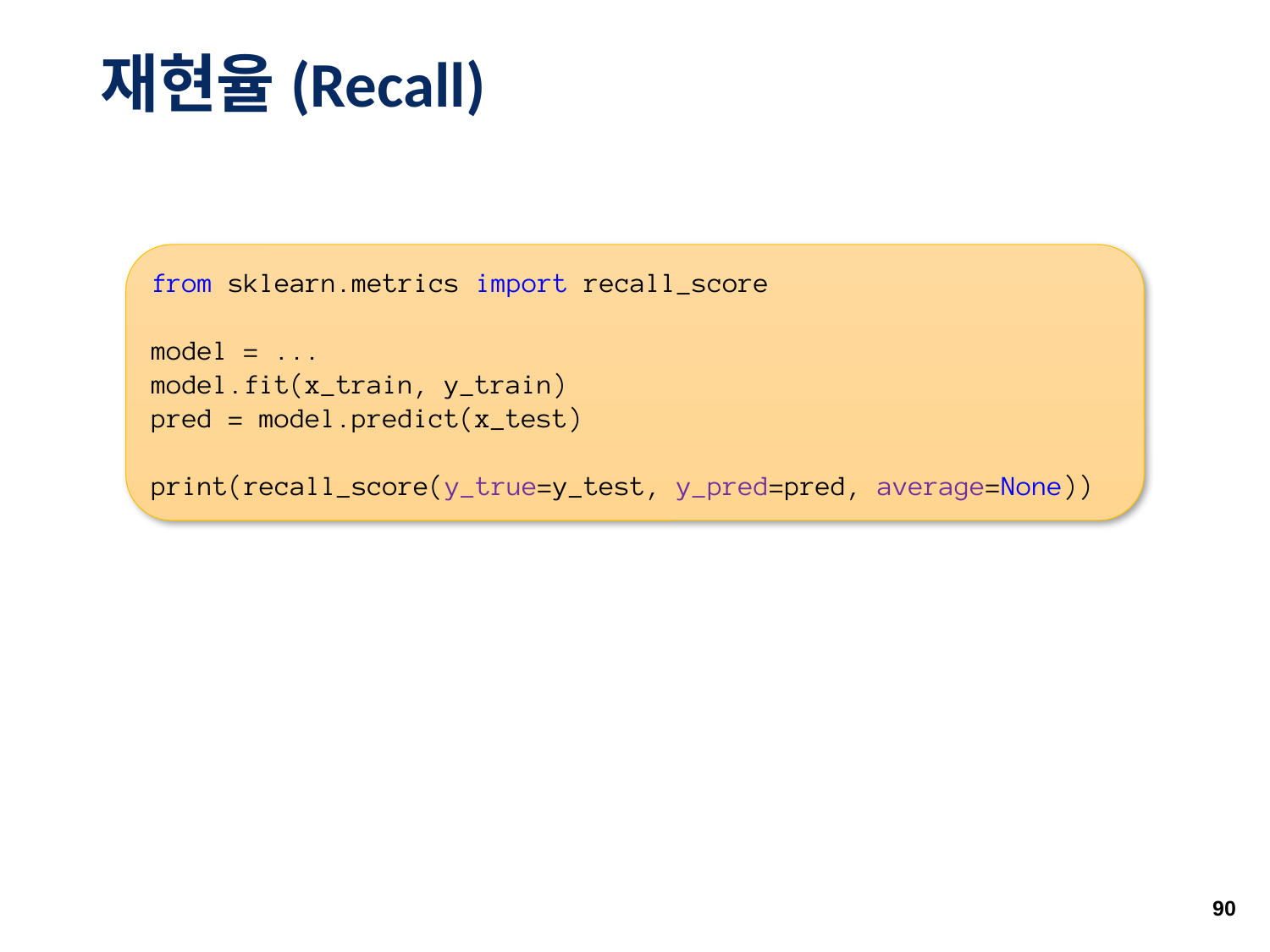

# 재현율(Recall)
from sklearn.metrics import recall_score

model = ...
model.fit(x_train, y_train)
pred = model.predict(x_test)

print(recall_score(y_true=y_test, y_pred=pred, average=None))
90